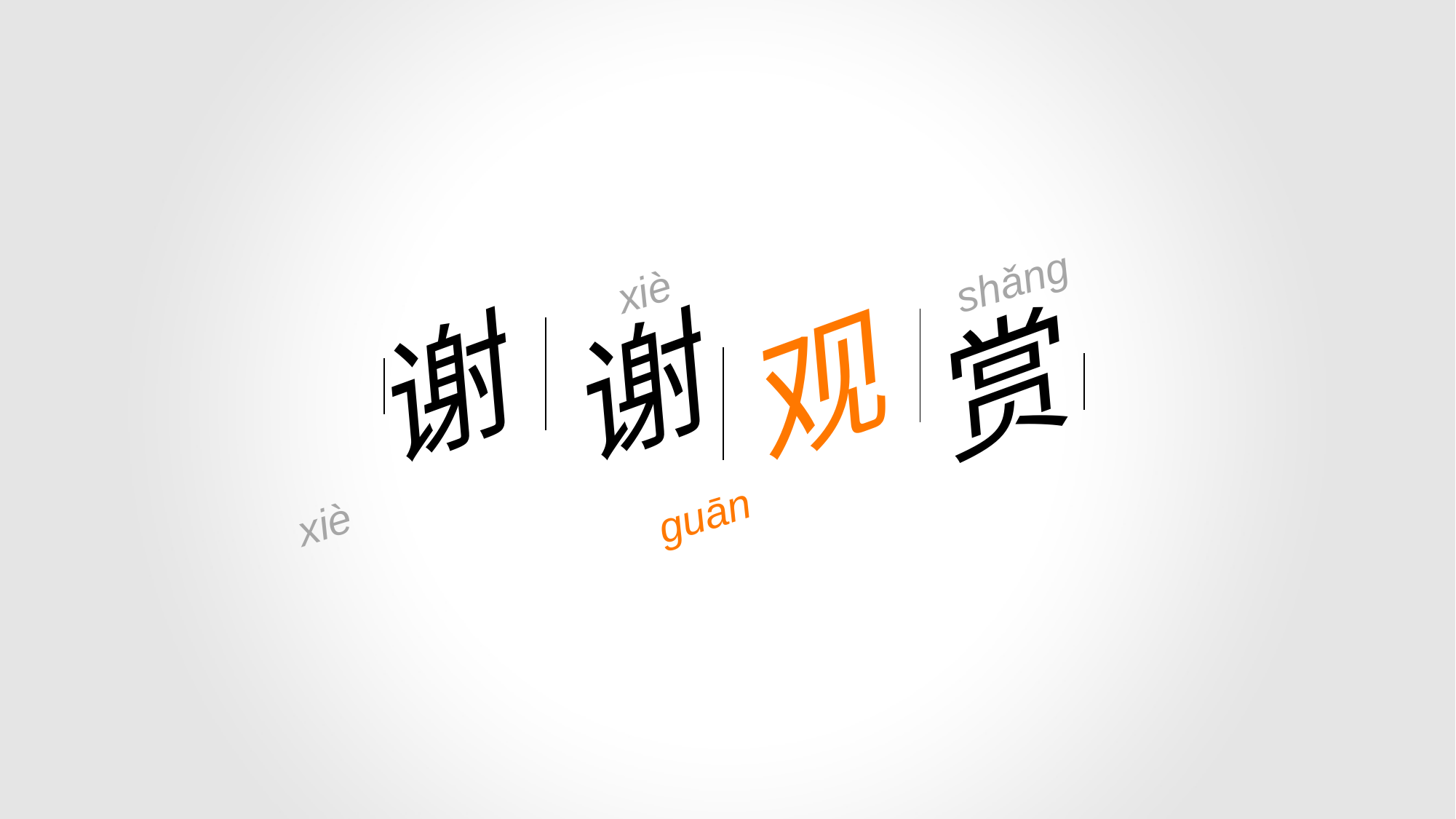

shǎng
xiè
赏
观
谢
谢
朱佳晖
guān
xiè